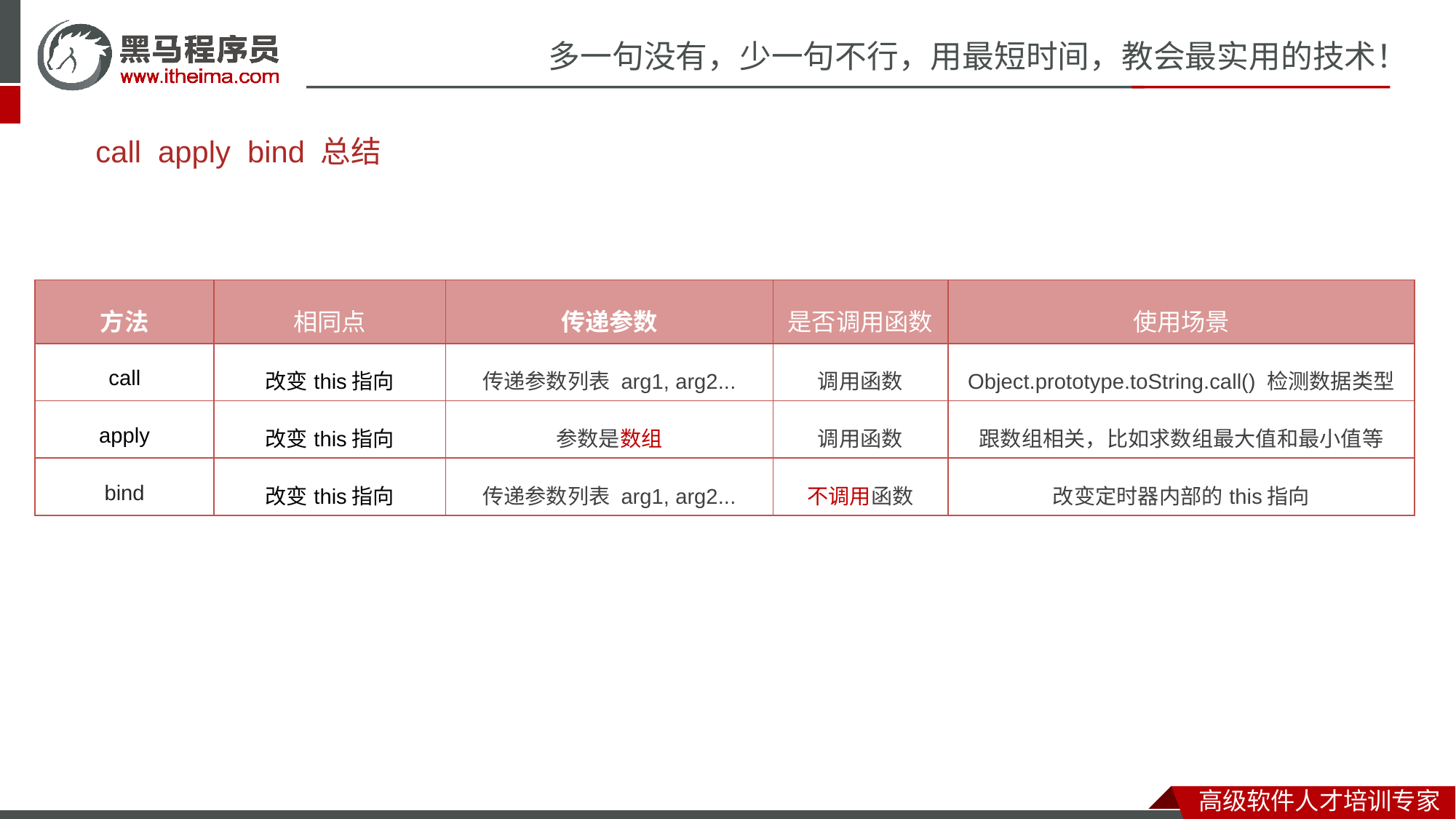

# call  apply  bind 总结

| 方法 | 相同点 | 传递参数 | 是否调用函数 | 使用场景 |
| --- | --- | --- | --- | --- |
| call | 改变this指向 | 传递参数列表 arg1, arg2... | 调用函数 | Object.prototype.toString.call() 检测数据类型 |
| apply | 改变this指向 | 参数是数组 | 调用函数 | 跟数组相关，比如求数组最大值和最小值等 |
| bind | 改变this指向 | 传递参数列表 arg1, arg2... | 不调用函数 | 改变定时器内部的this指向 |